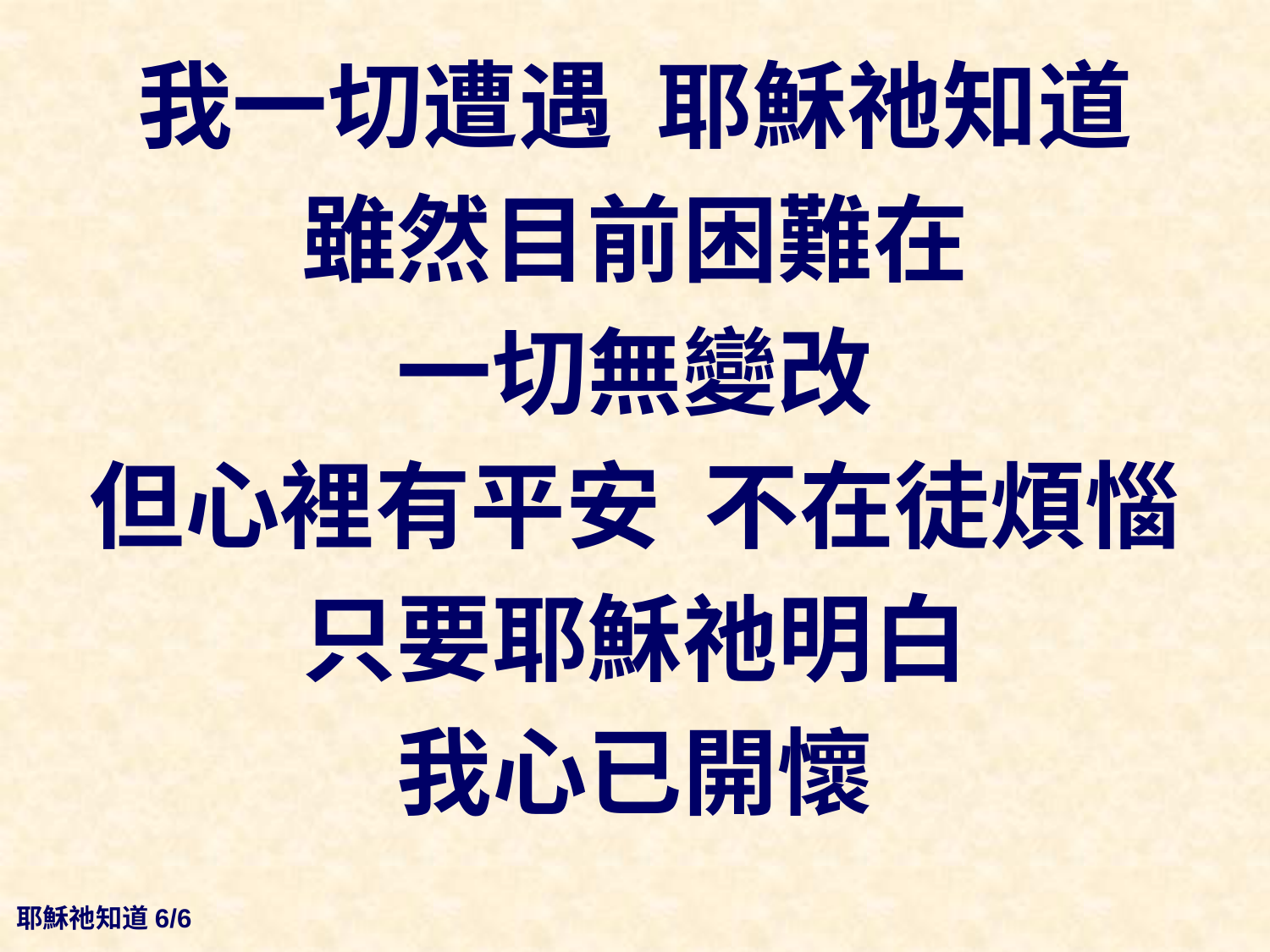

我一切遭遇  耶穌祂知道
雖然目前困難在
一切無變改
但心裡有平安  不在徒煩惱
只要耶穌祂明白
我心已開懷
耶穌祂知道6/6